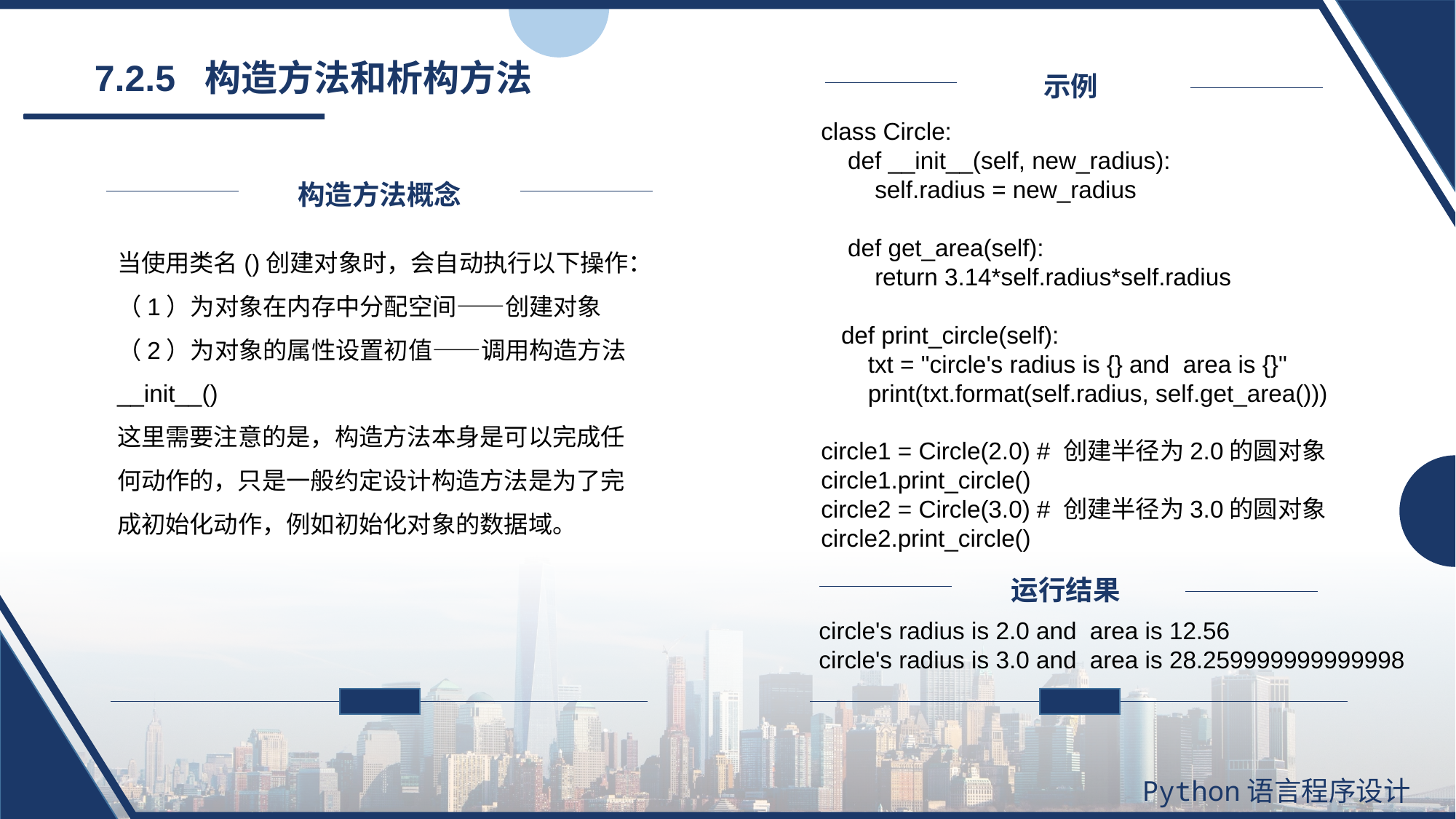

# 7.2.5  构造方法和析构方法
示例
class Circle:
    def __init__(self, new_radius):
        self.radius = new_radius

    def get_area(self):
        return 3.14*self.radius*self.radius

   def print_circle(self):
       txt = "circle's radius is {} and  area is {}"
       print(txt.format(self.radius, self.get_area()))

circle1 = Circle(2.0) # 创建半径为2.0的圆对象
circle1.print_circle()
circle2 = Circle(3.0) # 创建半径为3.0的圆对象
circle2.print_circle()
构造方法概念
当使用类名()创建对象时，会自动执行以下操作：
（1）为对象在内存中分配空间——创建对象
（2）为对象的属性设置初值——调用构造方法__init__()
这里需要注意的是，构造方法本身是可以完成任何动作的，只是一般约定设计构造方法是为了完成初始化动作，例如初始化对象的数据域。
运行结果
circle's radius is 2.0 and  area is 12.56
circle's radius is 3.0 and  area is 28.259999999999998